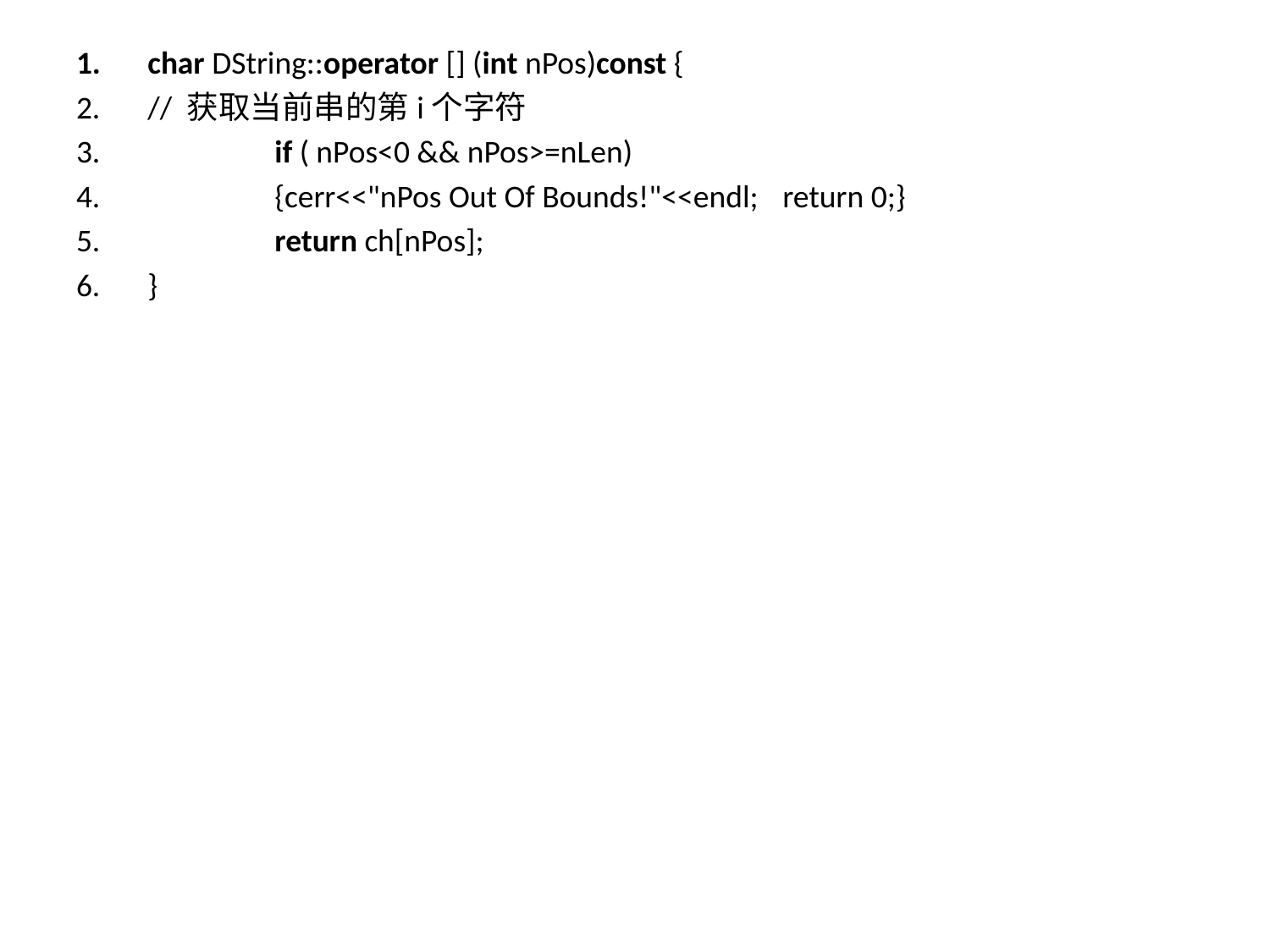

char DString::operator [] (int nPos)const {
// 获取当前串的第i个字符
	if ( nPos<0 && nPos>=nLen)
	{cerr<<"nPos Out Of Bounds!"<<endl;	return 0;}
	return ch[nPos];
}

#